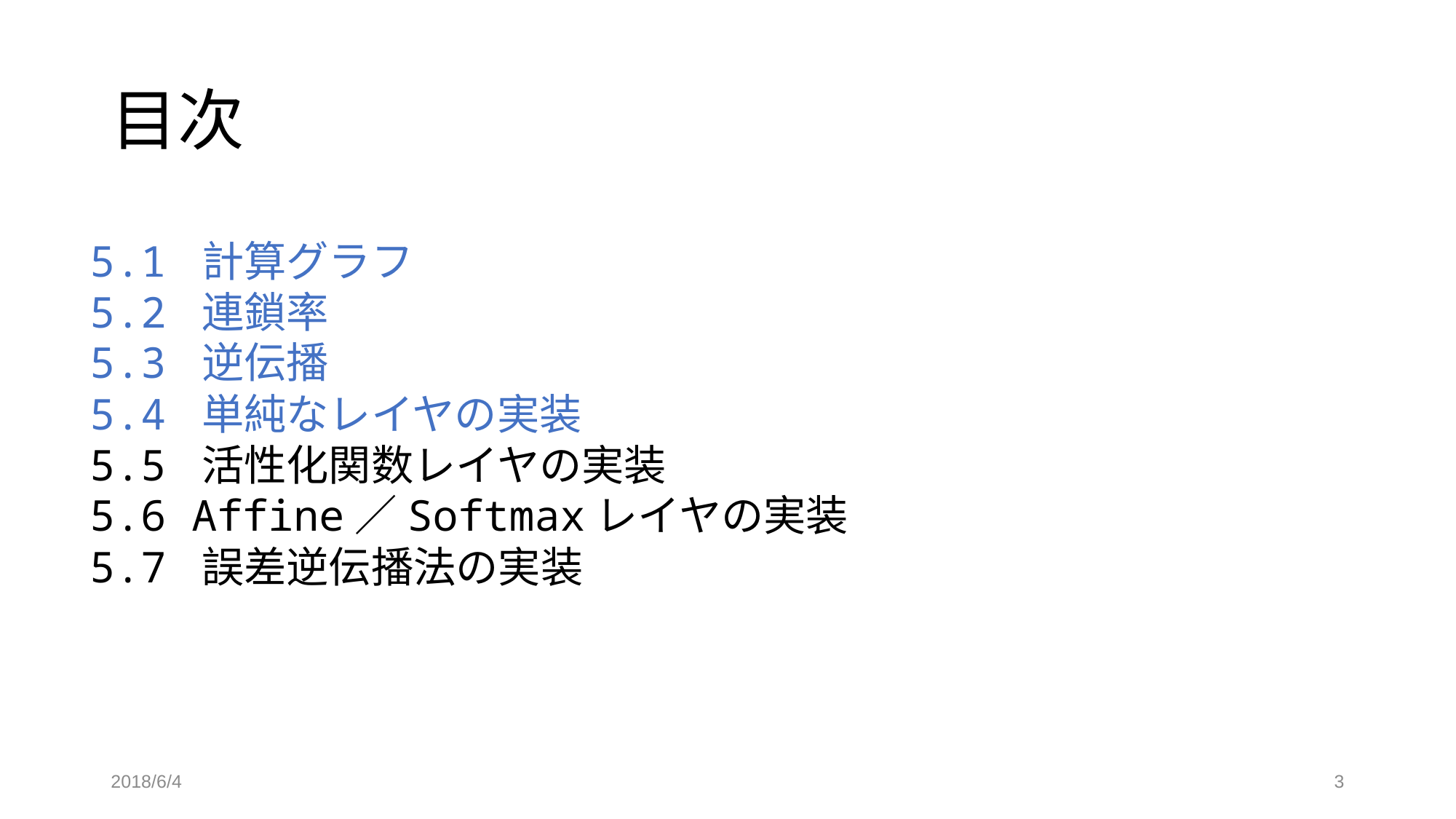

# 目次
5.1 計算グラフ
5.2 連鎖率
5.3 逆伝播
5.4 単純なレイヤの実装
5.5 活性化関数レイヤの実装
5.6 Affine／Softmaxレイヤの実装
5.7 誤差逆伝播法の実装
2018/6/4
3